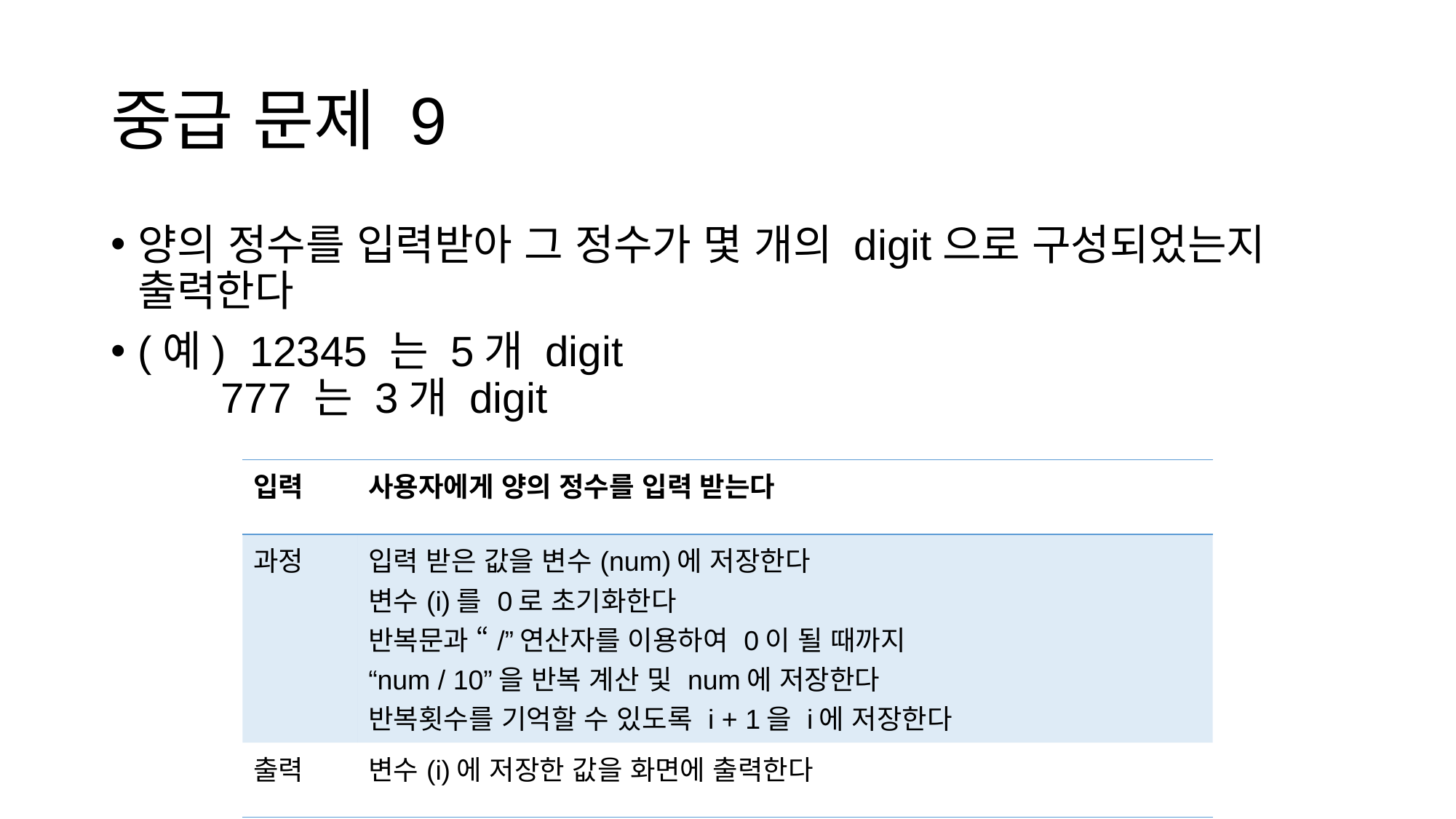

# 중급 문제 9
양의 정수를 입력받아 그 정수가 몇 개의 digit으로 구성되었는지 출력한다
(예)  12345 는 5개 digit
       777 는 3개 digit

| 입력 | 사용자에게 양의 정수를 입력 받는다 |
| --- | --- |
| 과정 | 입력 받은 값을 변수(num)에 저장한다 변수(i)를 0로 초기화한다 반복문과 “/”연산자를 이용하여 0이 될 때까지 “num / 10”을 반복 계산 및 num에 저장한다 반복횟수를 기억할 수 있도록 i + 1을 i에 저장한다 |
| 출력 | 변수(i)에 저장한 값을 화면에 출력한다 |